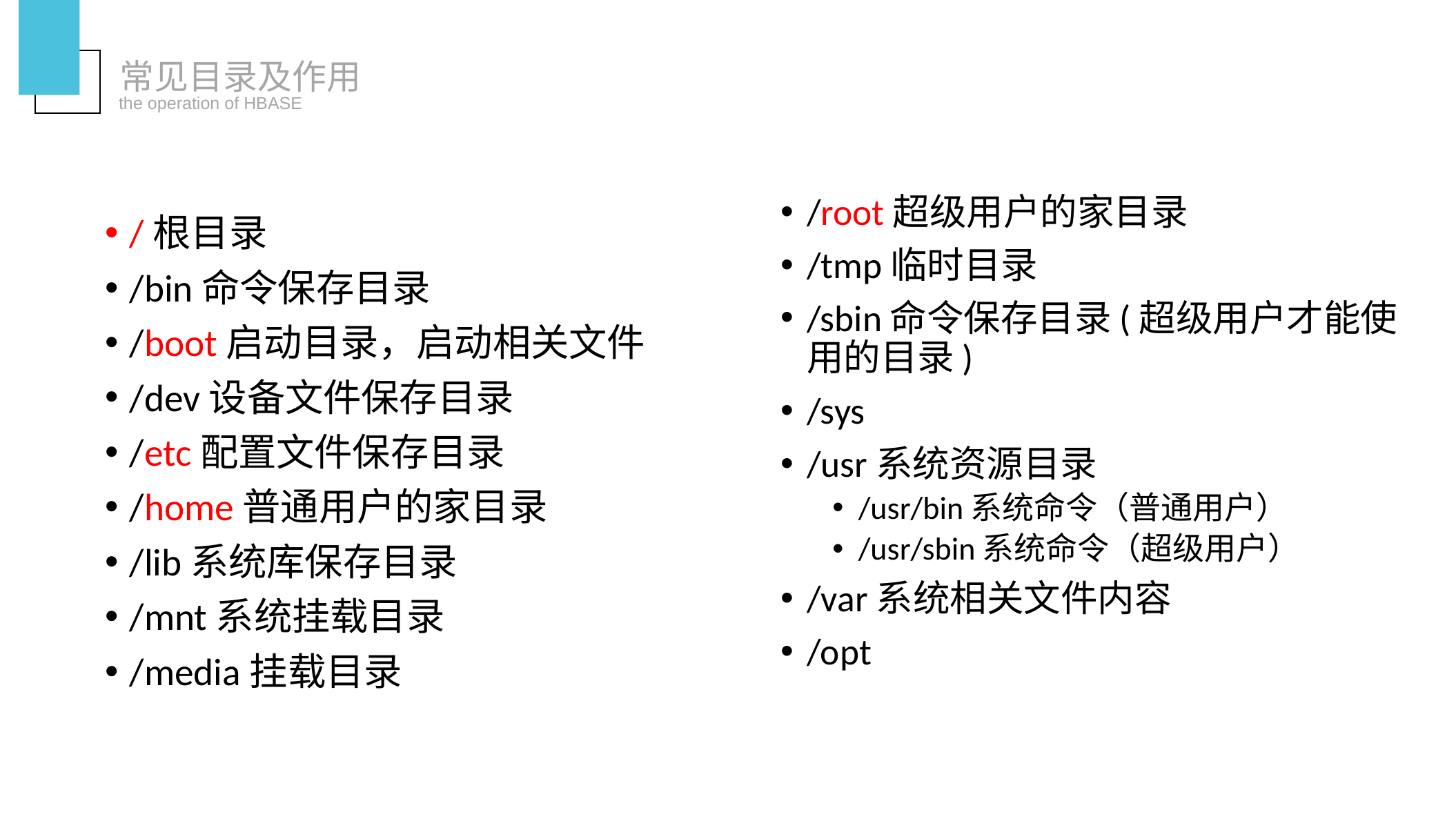

常见目录及作用
the operation of HBASE

/root超级用户的家目录
/tmp临时目录
/sbin命令保存目录(超级用户才能使用的目录)
/sys
/usr系统资源目录
/usr/bin系统命令（普通用户）
/usr/sbin系统命令（超级用户）
/var系统相关文件内容
/opt
/根目录
/bin命令保存目录
/boot启动目录，启动相关文件
/dev设备文件保存目录
/etc配置文件保存目录
/home普通用户的家目录
/lib系统库保存目录
/mnt系统挂载目录
/media挂载目录